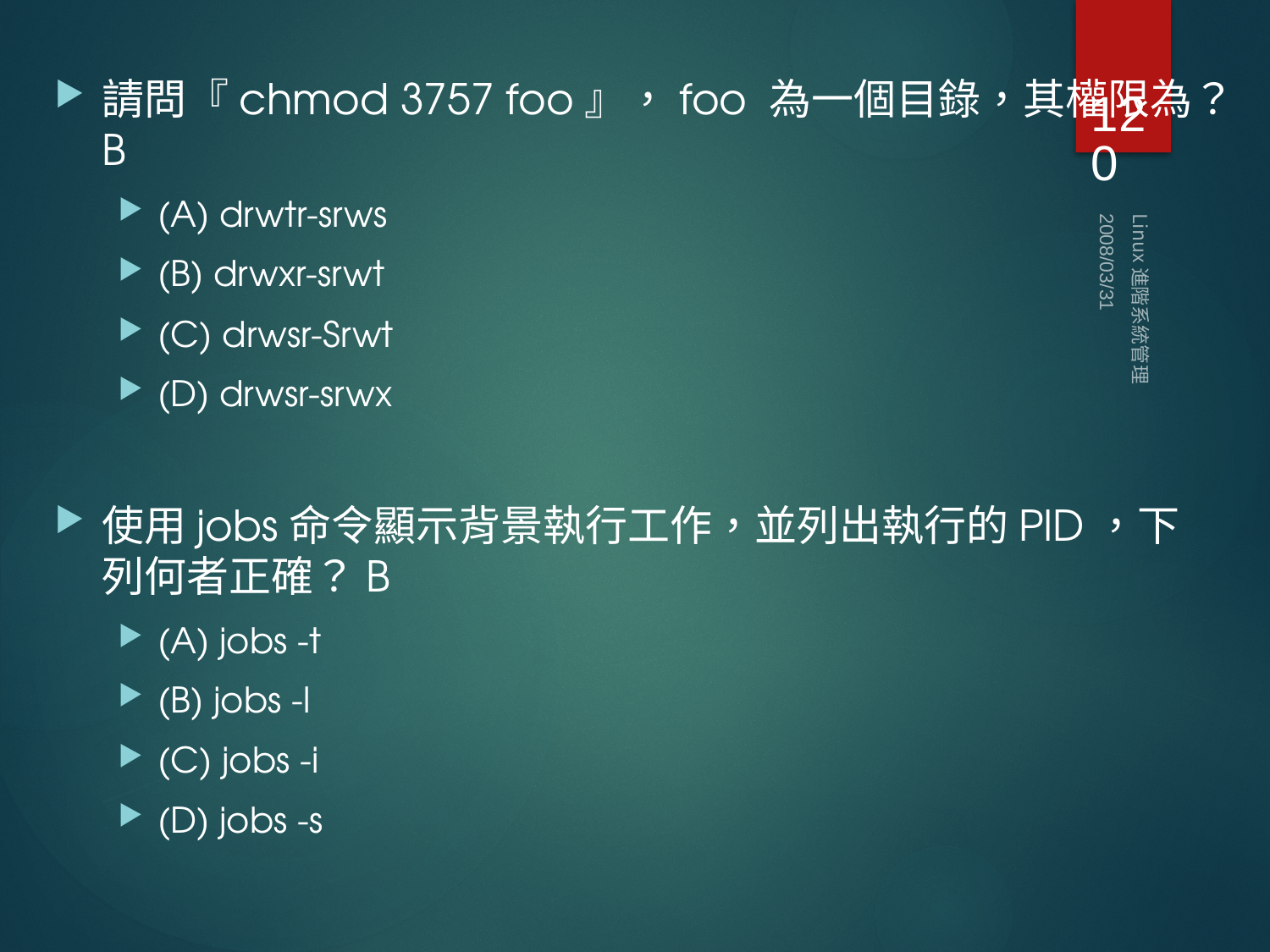

120
請問『chmod 3757 foo』，foo 為一個目錄，其權限為？B
(A) drwtr-srws
(B) drwxr-srwt
(C) drwsr-Srwt
(D) drwsr-srwx

使用jobs命令顯示背景執行工作，並列出執行的PID，下列何者正確？B
(A) jobs -t
(B) jobs -l
(C) jobs -i
(D) jobs -s
2008/03/31
Linux 進階系統管理